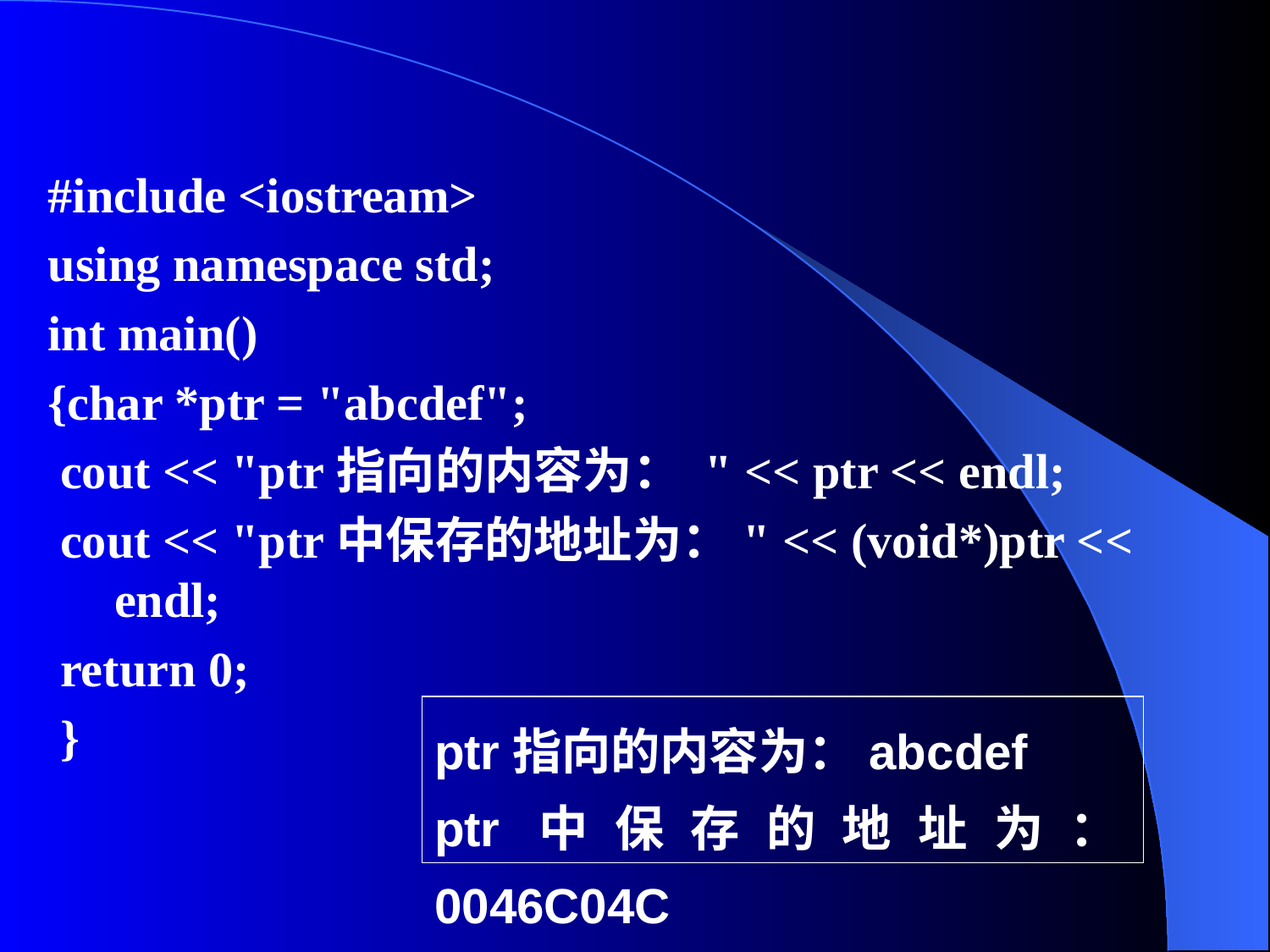

#include <iostream>
using namespace std;
int main()
{char *ptr = "abcdef";
 cout << "ptr指向的内容为： " << ptr << endl;
 cout << "ptr中保存的地址为：" << (void*)ptr << endl;
 return 0;
 }
ptr指向的内容为：abcdef
ptr中保存的地址为：0046C04C